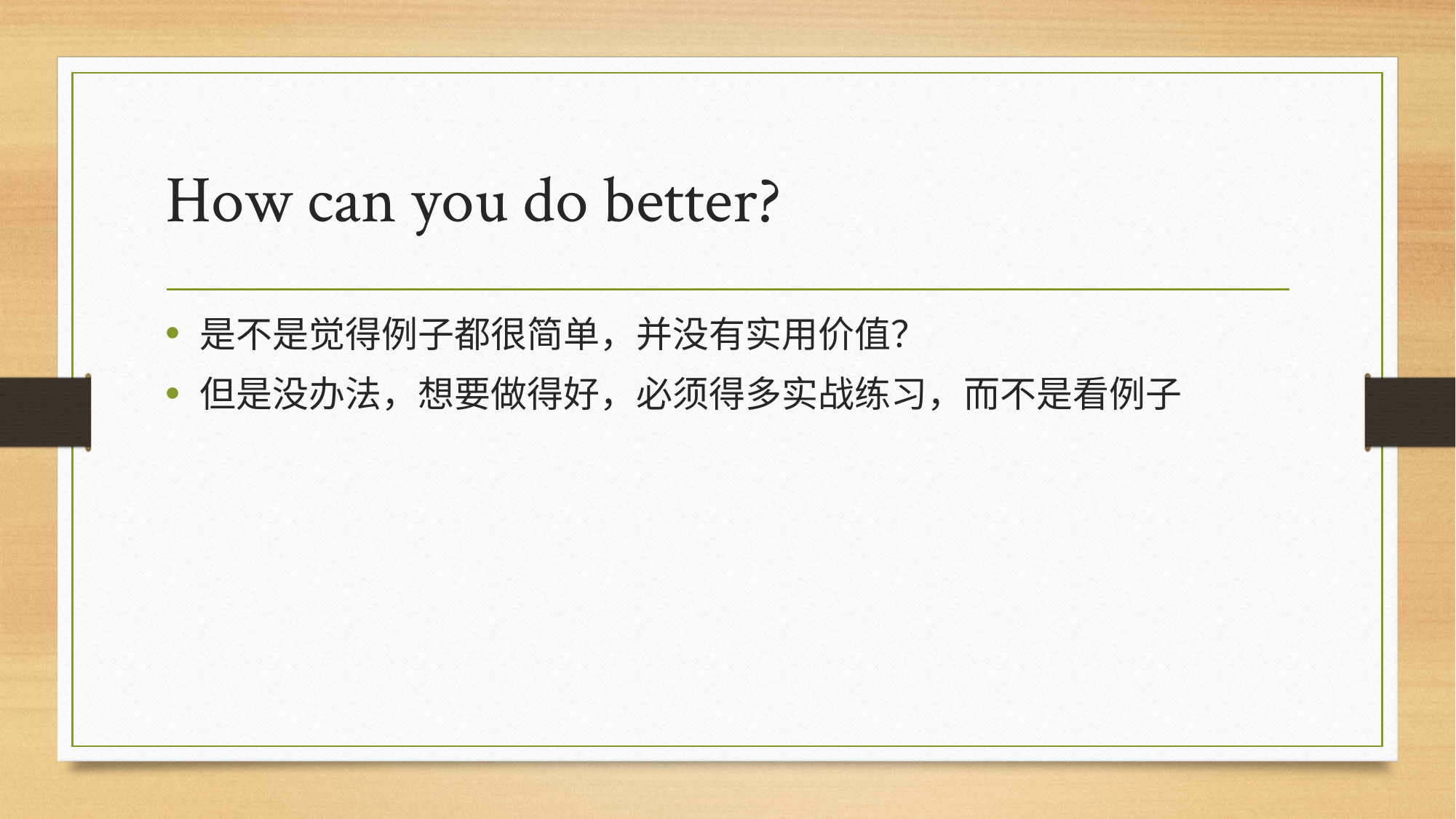

# How can you do better?
是不是觉得例子都很简单，并没有实用价值？
但是没办法，想要做得好，必须得多实战练习，而不是看例子